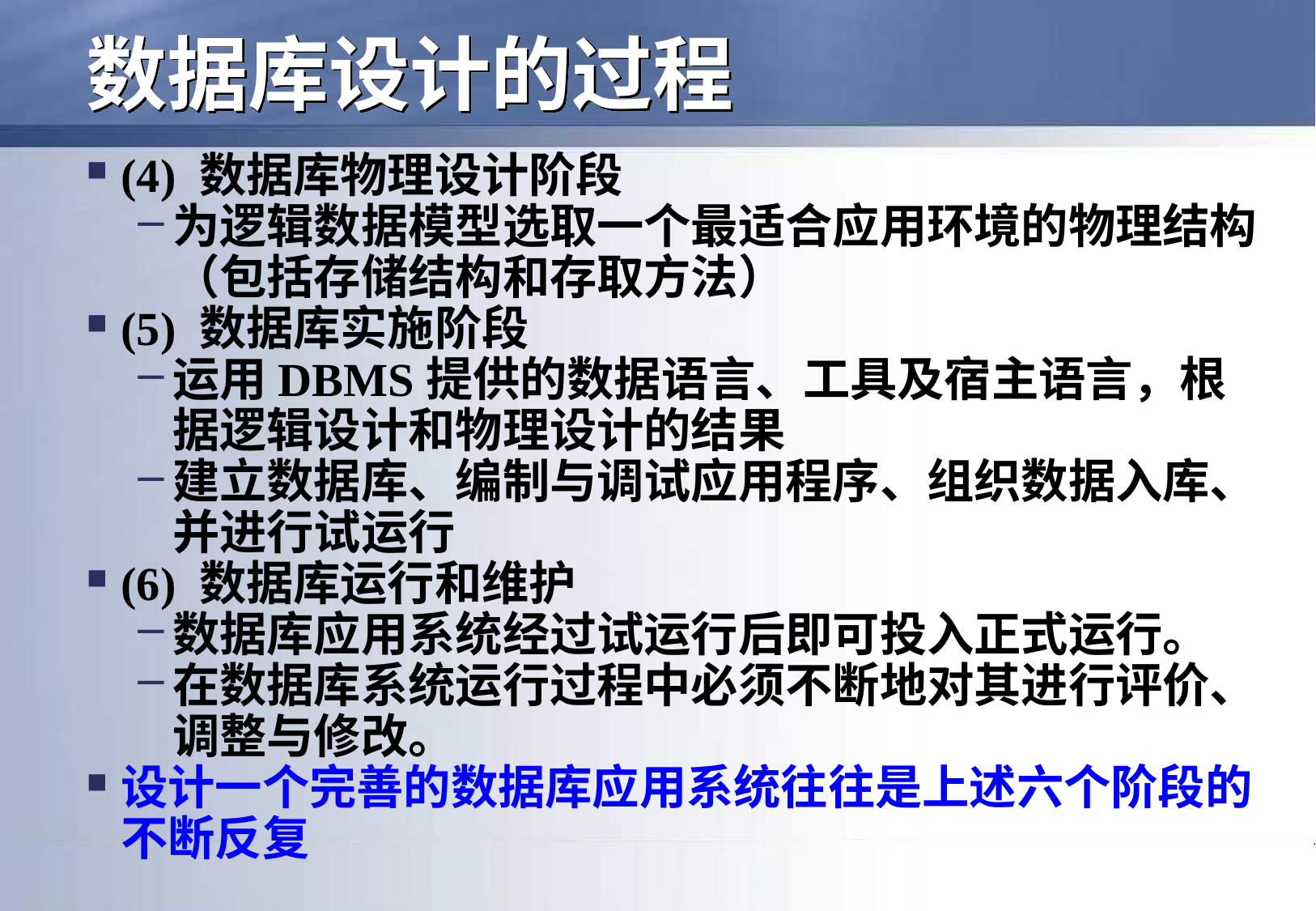

# 数据库设计的过程
(4) 数据库物理设计阶段
为逻辑数据模型选取一个最适合应用环境的物理结构（包括存储结构和存取方法）
(5) 数据库实施阶段
运用DBMS提供的数据语言、工具及宿主语言，根据逻辑设计和物理设计的结果
建立数据库、编制与调试应用程序、组织数据入库、并进行试运行
(6) 数据库运行和维护
数据库应用系统经过试运行后即可投入正式运行。
在数据库系统运行过程中必须不断地对其进行评价、调整与修改。
设计一个完善的数据库应用系统往往是上述六个阶段的不断反复
8